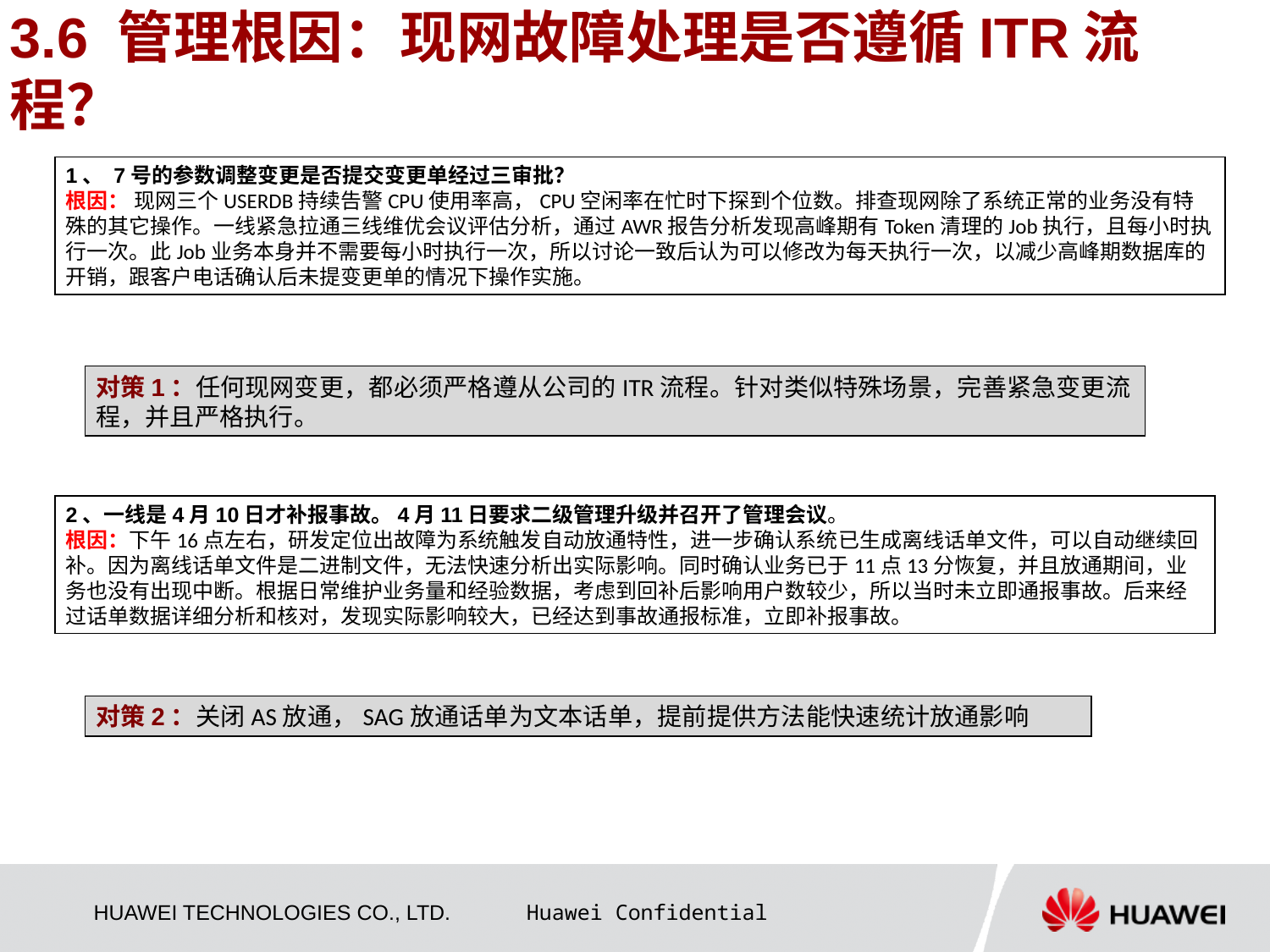

3.6 管理根因：现网故障处理是否遵循ITR流程？
1、 7号的参数调整变更是否提交变更单经过三审批？
根因： 现网三个USERDB持续告警CPU使用率高，CPU空闲率在忙时下探到个位数。排查现网除了系统正常的业务没有特殊的其它操作。一线紧急拉通三线维优会议评估分析，通过AWR报告分析发现高峰期有Token清理的Job执行，且每小时执行一次。此Job业务本身并不需要每小时执行一次，所以讨论一致后认为可以修改为每天执行一次，以减少高峰期数据库的开销，跟客户电话确认后未提变更单的情况下操作实施。
对策1：任何现网变更，都必须严格遵从公司的ITR流程。针对类似特殊场景，完善紧急变更流程，并且严格执行。
2、一线是4月10日才补报事故。4月11日要求二级管理升级并召开了管理会议。
根因：下午16点左右，研发定位出故障为系统触发自动放通特性，进一步确认系统已生成离线话单文件，可以自动继续回补。因为离线话单文件是二进制文件，无法快速分析出实际影响。同时确认业务已于11点13分恢复，并且放通期间，业务也没有出现中断。根据日常维护业务量和经验数据，考虑到回补后影响用户数较少，所以当时未立即通报事故。后来经过话单数据详细分析和核对，发现实际影响较大，已经达到事故通报标准，立即补报事故。
对策2：关闭AS放通，SAG放通话单为文本话单，提前提供方法能快速统计放通影响